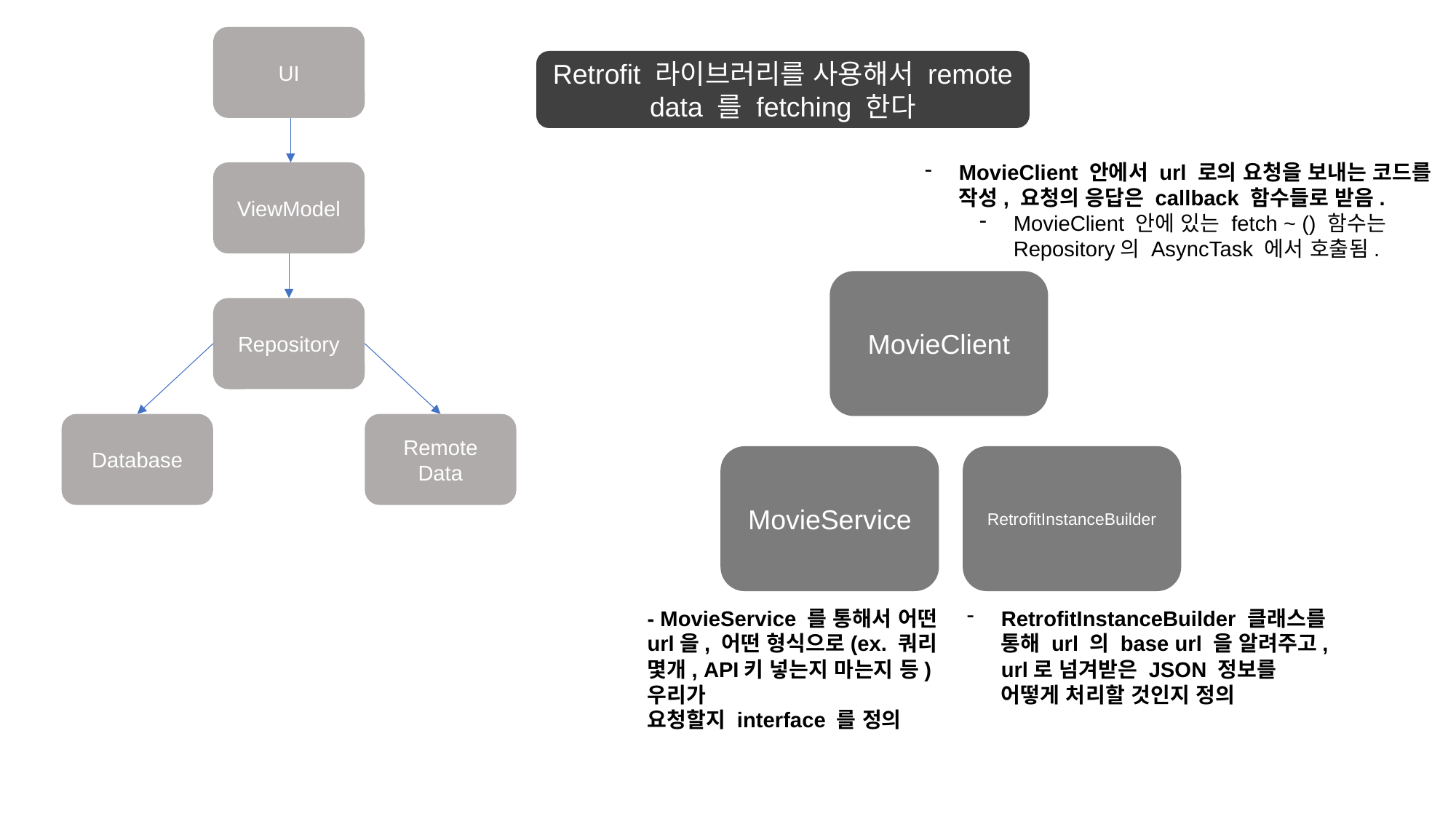

UI
ViewModel
Repository
Remote Data
Database
Retrofit 라이브러리를 사용해서 remote data 를 fetching 한다
MovieClient 안에서 url 로의 요청을 보내는 코드를 작성, 요청의 응답은 callback 함수들로 받음.
MovieClient 안에 있는 fetch ~ () 함수는 Repository의 AsyncTask 에서 호출됨.
MovieClient
MovieService
RetrofitInstanceBuilder
- MovieService 를 통해서 어떤 url을, 어떤 형식으로(ex. 쿼리 몇개, API키 넣는지 마는지 등) 우리가
요청할지 interface 를 정의
RetrofitInstanceBuilder 클래스를 통해 url 의 base url 을 알려주고, url로 넘겨받은 JSON 정보를 어떻게 처리할 것인지 정의